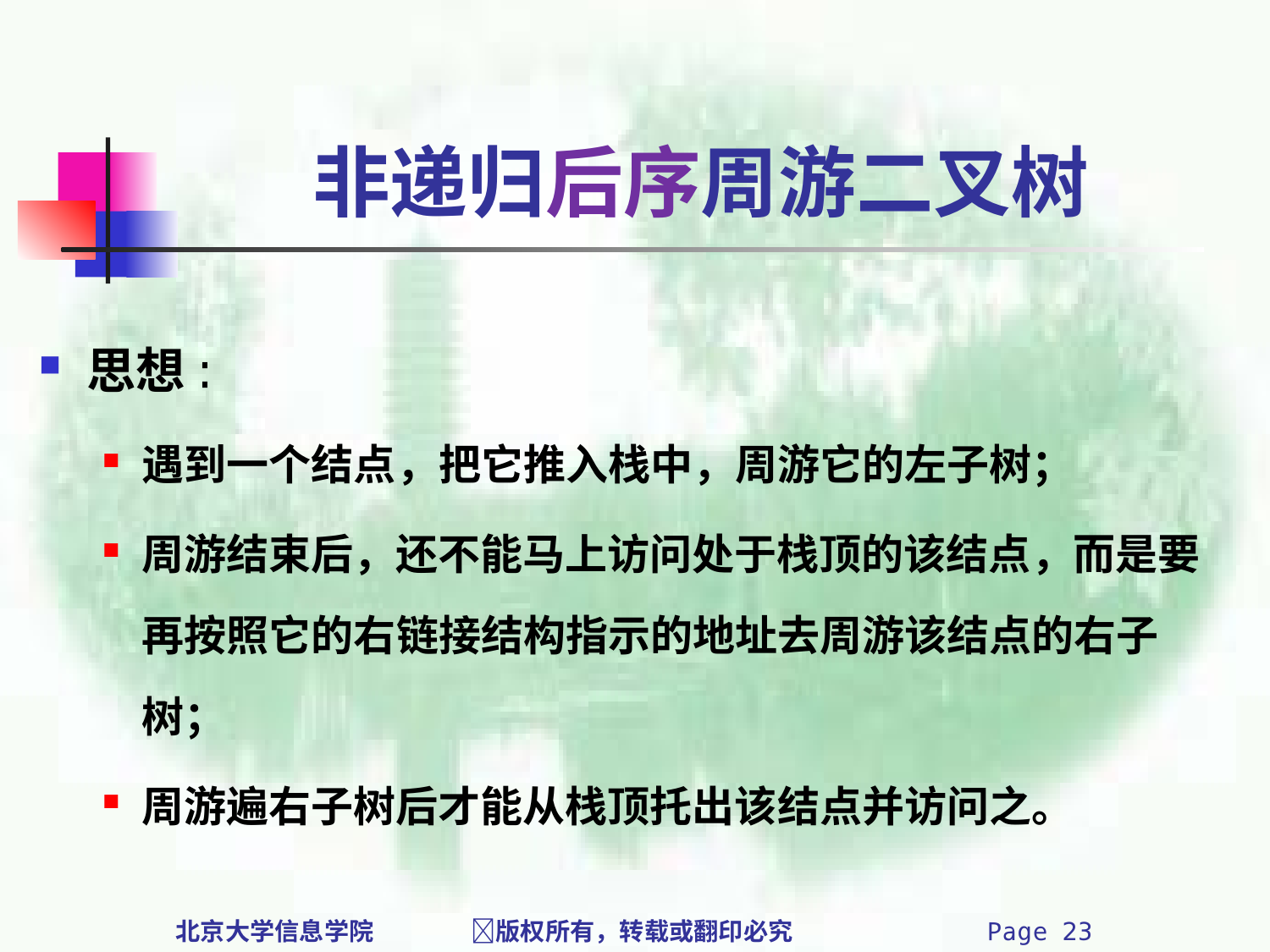

# 非递归后序周游二叉树
思想:
遇到一个结点，把它推入栈中，周游它的左子树；
周游结束后，还不能马上访问处于栈顶的该结点，而是要再按照它的右链接结构指示的地址去周游该结点的右子树；
周游遍右子树后才能从栈顶托出该结点并访问之。
北京大学信息学院                 ©版权所有，转载或翻印必究                                 Page  23